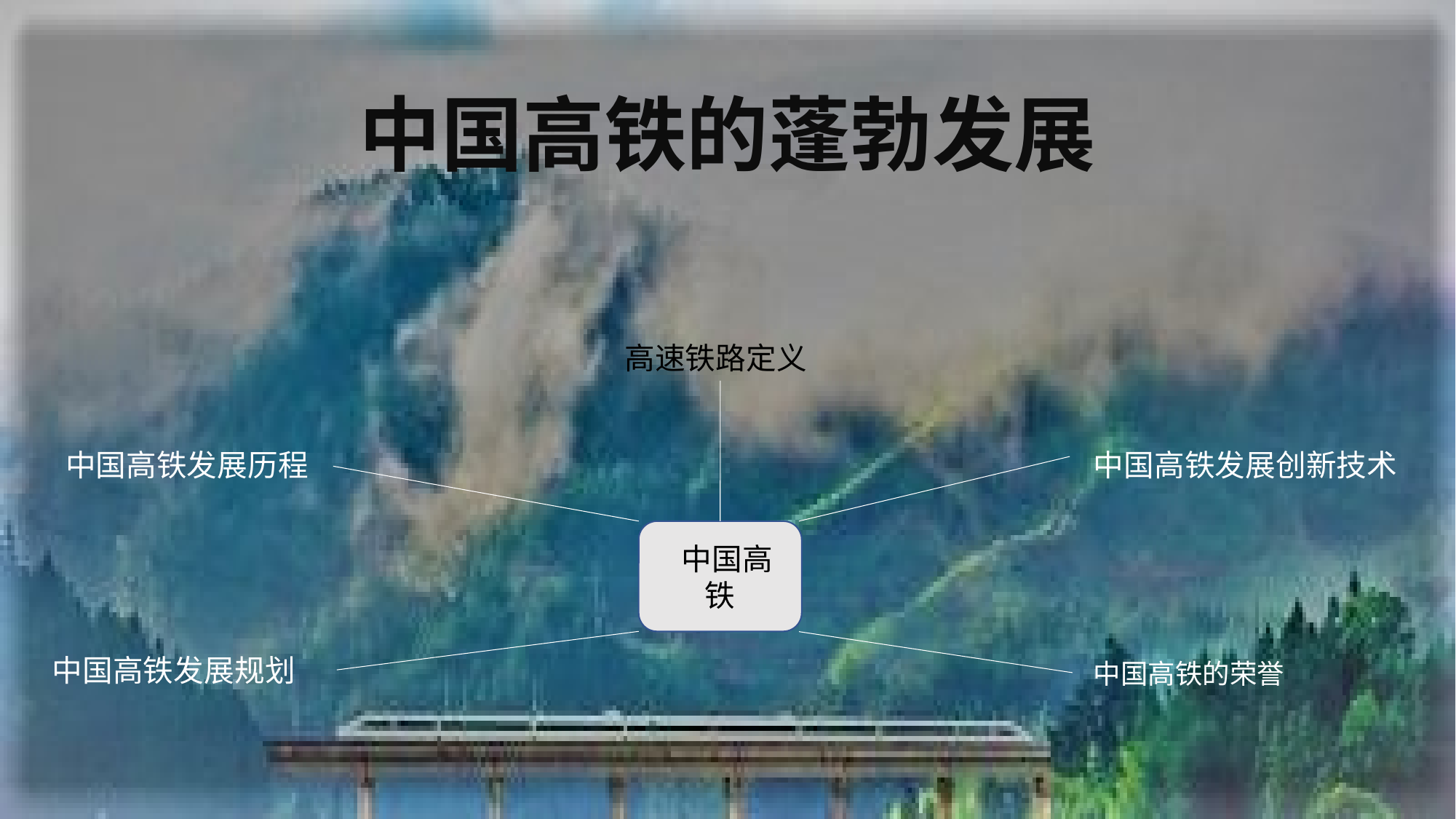

中国高铁的蓬勃发展
高速铁路定义
中国高铁发展历程
中国高铁发展创新技术
 中国高铁
中国高铁发展规划
中国高铁的荣誉